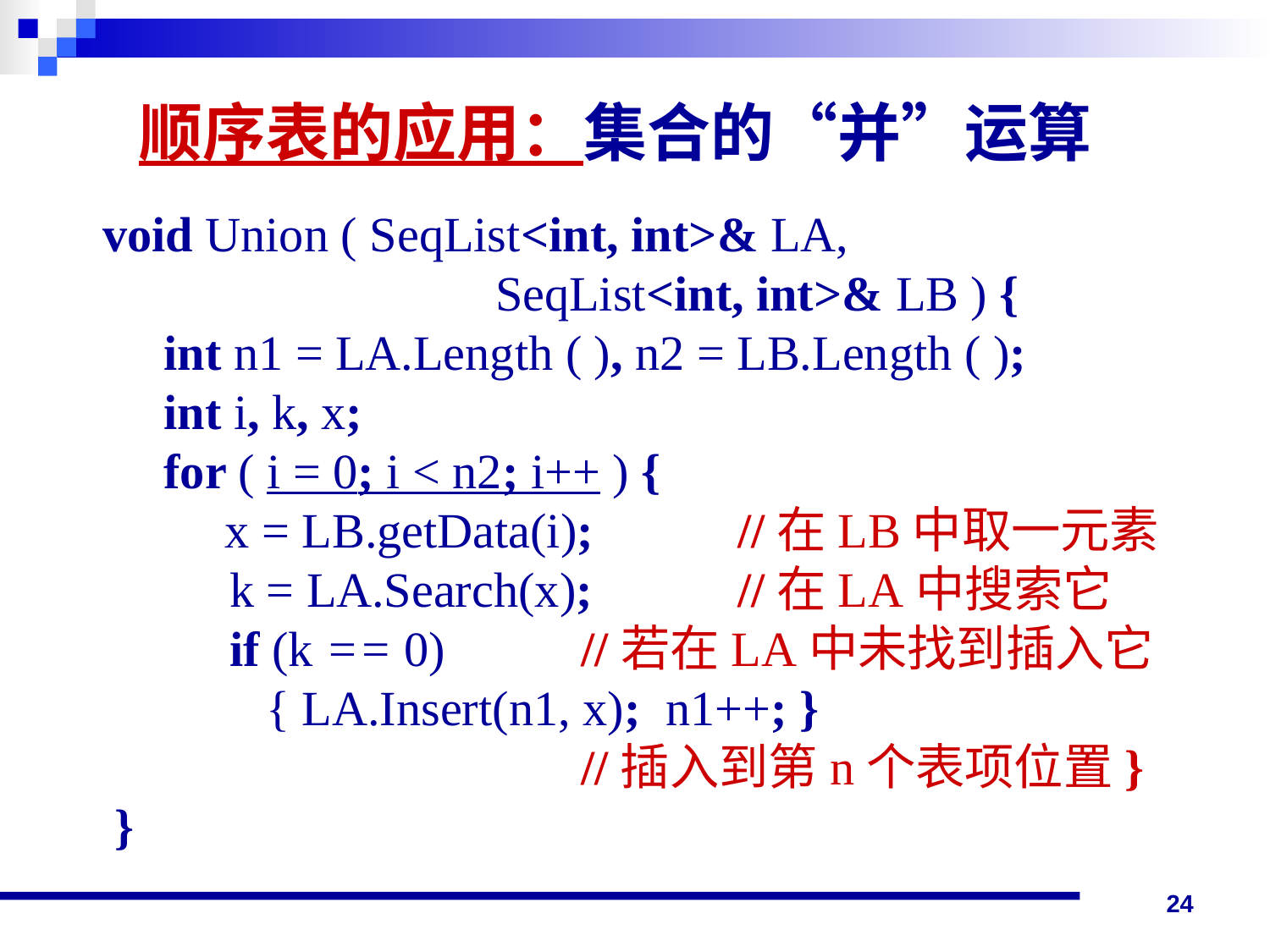

顺序表的应用：集合的“并”运算
void Union ( SeqList<int, int>& LA,
                                SeqList<int, int>& LB ) {
     int n1 = LA.Length ( ), n2 = LB.Length ( );
     int i, k, x;
     for ( i = 0; i < n2; i++ ) {
          x = LB.getData(i);         	//在LB中取一元素
	k = LA.Search(x);     	//在LA中搜索它
	if (k == 0)	        //若在LA中未找到插入它
	   { LA.Insert(n1, x);  n1++; }
                                       //插入到第n个表项位置}
 }
24